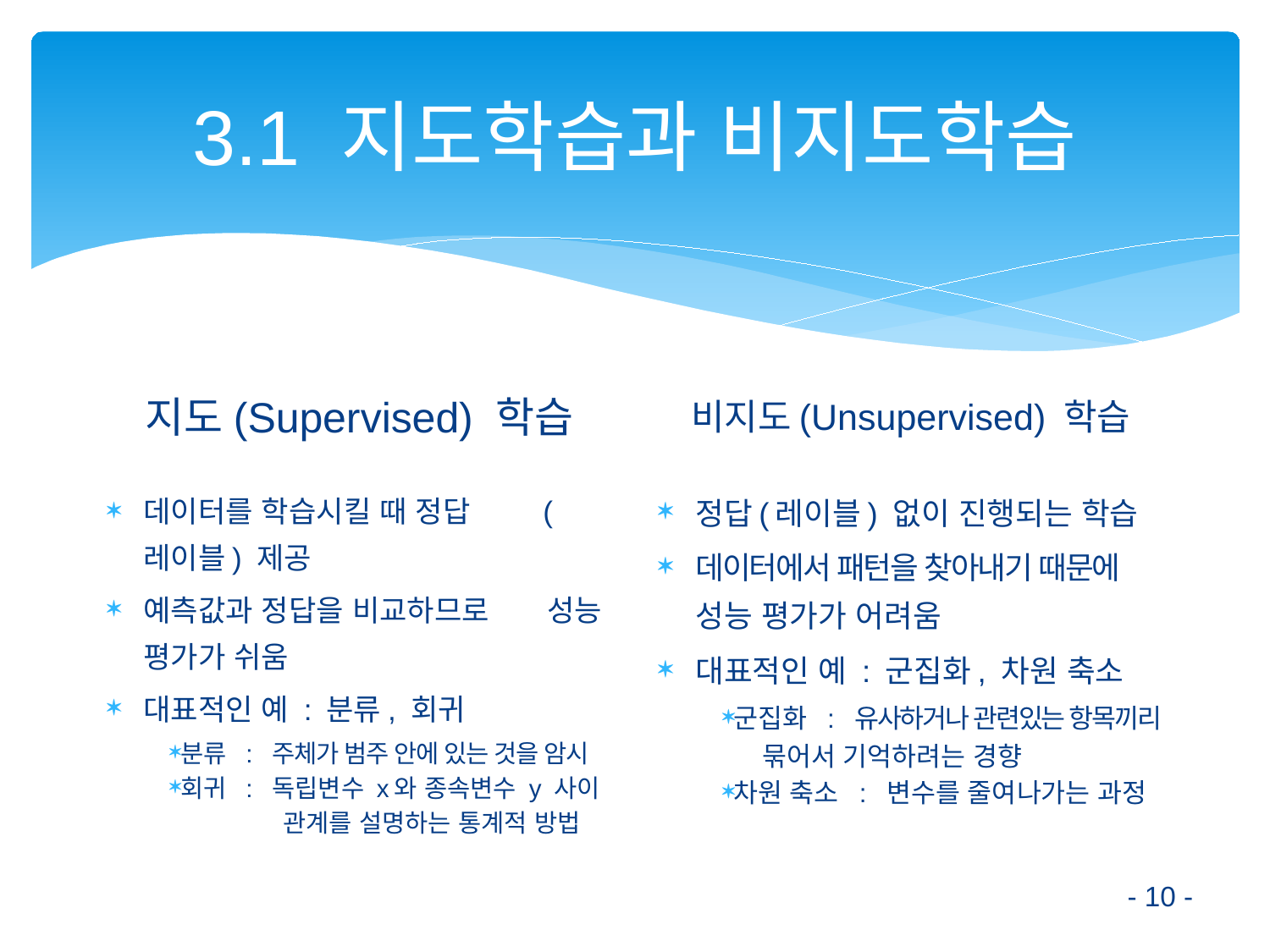

# 3.1 지도학습과 비지도학습
비지도(Unsupervised) 학습
지도(Supervised) 학습
데이터를 학습시킬 때 정답        (레이블) 제공
예측값과 정답을 비교하므로       성능 평가가 쉬움
대표적인 예 : 분류, 회귀

분류  :  주체가 범주 안에 있는 것을 암시
회귀  :  독립변수 x와 종속변수 y 사이
                   관계를 설명하는 통계적 방법
정답(레이블) 없이 진행되는 학습
데이터에서 패턴을 찾아내기 때문에 성능 평가가 어려움
대표적인 예 : 군집화, 차원 축소

군집화  :  유사하거나 관련있는 항목끼리
	         묶어서 기억하려는 경향
차원 축소  :  변수를 줄여나가는 과정
- 10 -